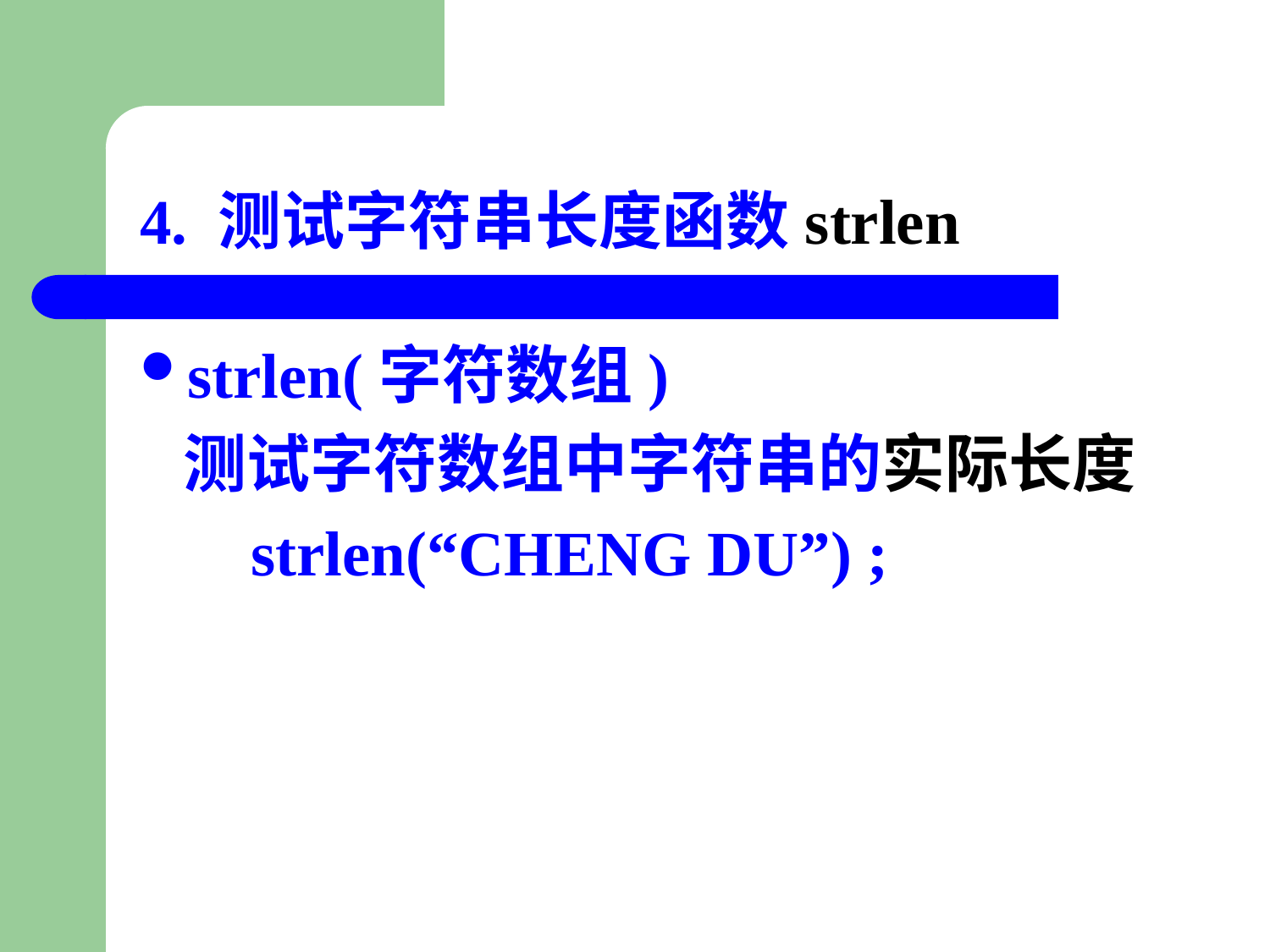

# 4. 测试字符串长度函数strlen
strlen(字符数组)
  测试字符数组中字符串的实际长度
       strlen(“CHENG DU”) ;